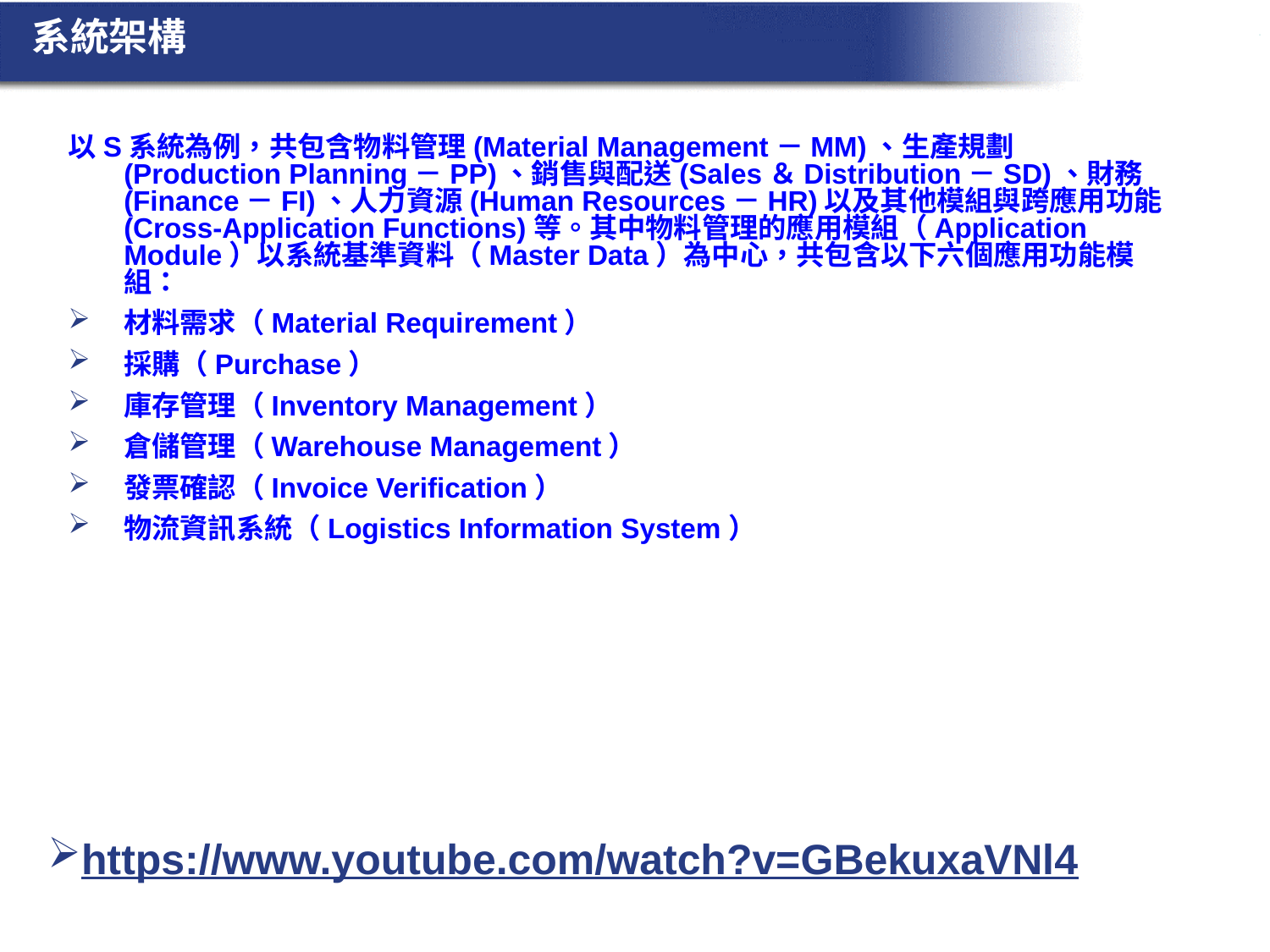

# 系統架構
以S系統為例，共包含物料管理(Material Management－MM)、生產規劃(Production Planning－PP)、銷售與配送(Sales＆Distribution－SD)、財務(Finance－FI)、人力資源(Human Resources－HR)以及其他模組與跨應用功能(Cross-Application Functions)等。其中物料管理的應用模組（Application Module）以系統基準資料（Master Data）為中心，共包含以下六個應用功能模組：
材料需求（Material Requirement）
採購（Purchase）
庫存管理（Inventory Management）
倉儲管理（Warehouse Management）
發票確認（Invoice Verification）
物流資訊系統（Logistics Information System）
https://www.youtube.com/watch?v=GBekuxaVNl4